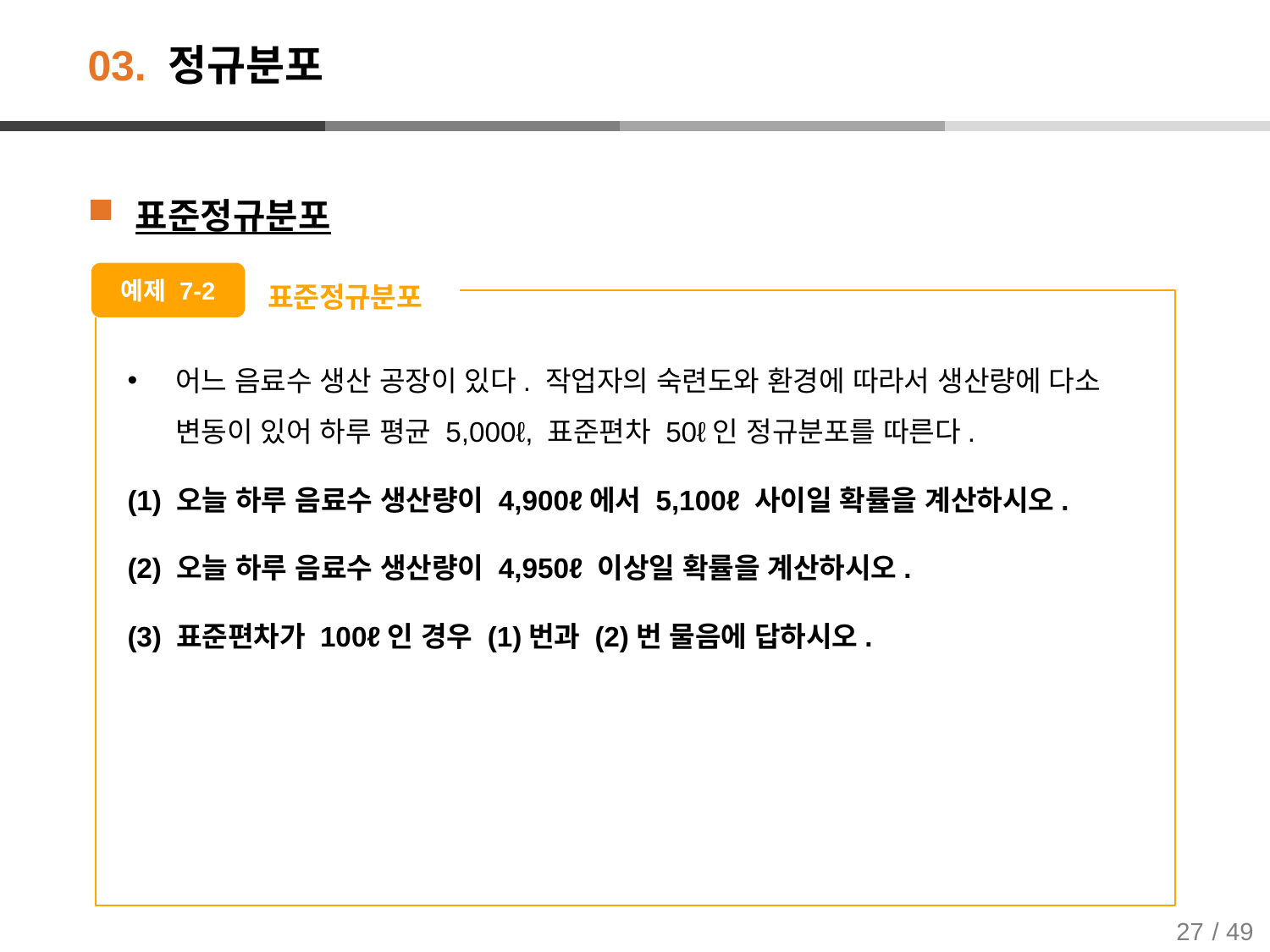

# 03. 정규분포
표준정규분포
-
-
표준정규분포

예제 7-2

어느 음료수 생산 공장이 있다. 작업자의 숙련도와 환경에 따라서 생산량에 다소 변동이 있어 하루 평균 5,000ℓ, 표준편차 50ℓ인 정규분포를 따른다.
(1) 오늘 하루 음료수 생산량이 4,900ℓ에서 5,100ℓ 사이일 확률을 계산하시오.
(2) 오늘 하루 음료수 생산량이 4,950ℓ 이상일 확률을 계산하시오.
(3) 표준편차가 100ℓ인 경우 (1)번과 (2)번 물음에 답하시오.